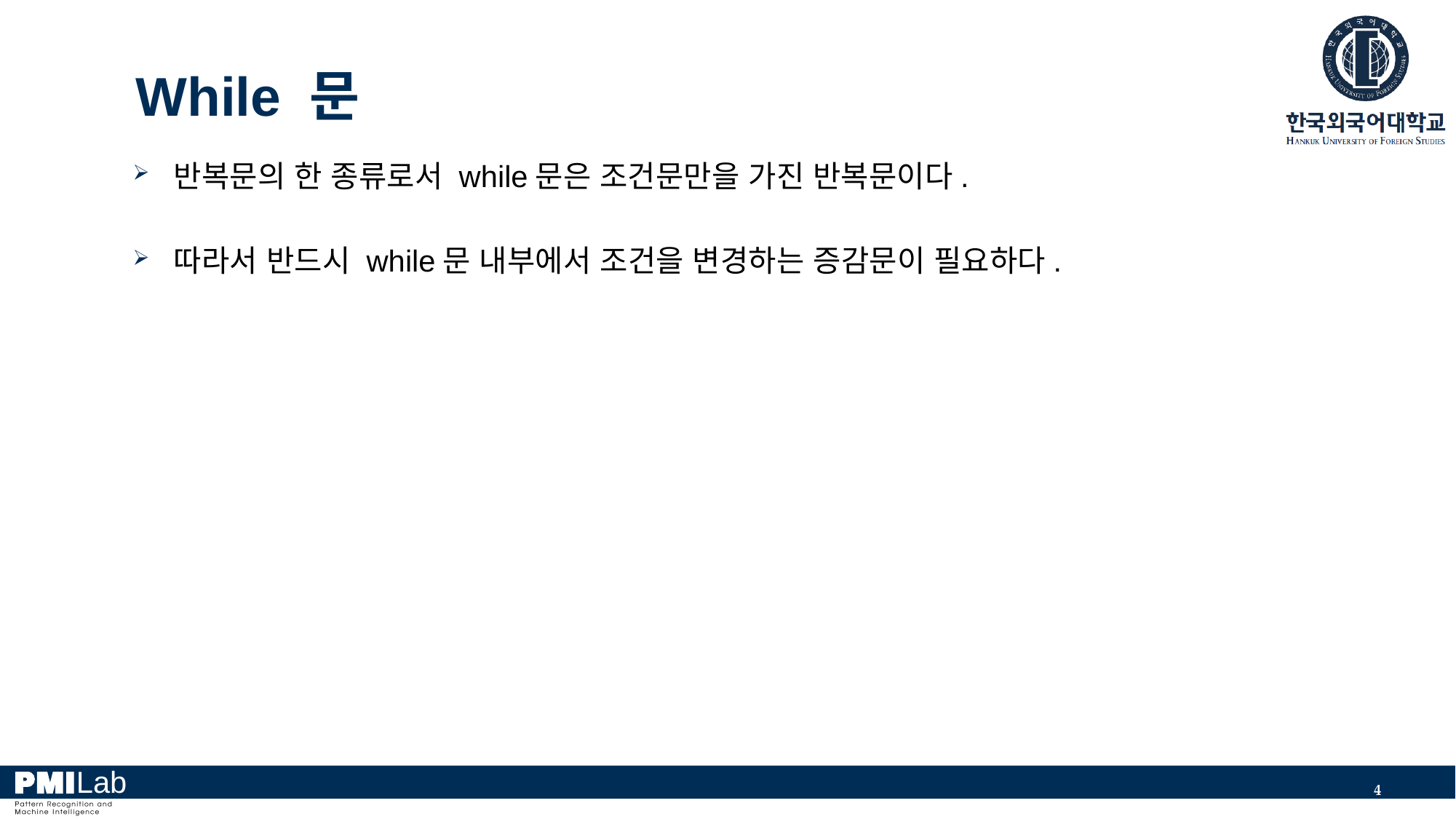

# While 문
반복문의 한 종류로서 while문은 조건문만을 가진 반복문이다.

따라서 반드시 while문 내부에서 조건을 변경하는 증감문이 필요하다.
4